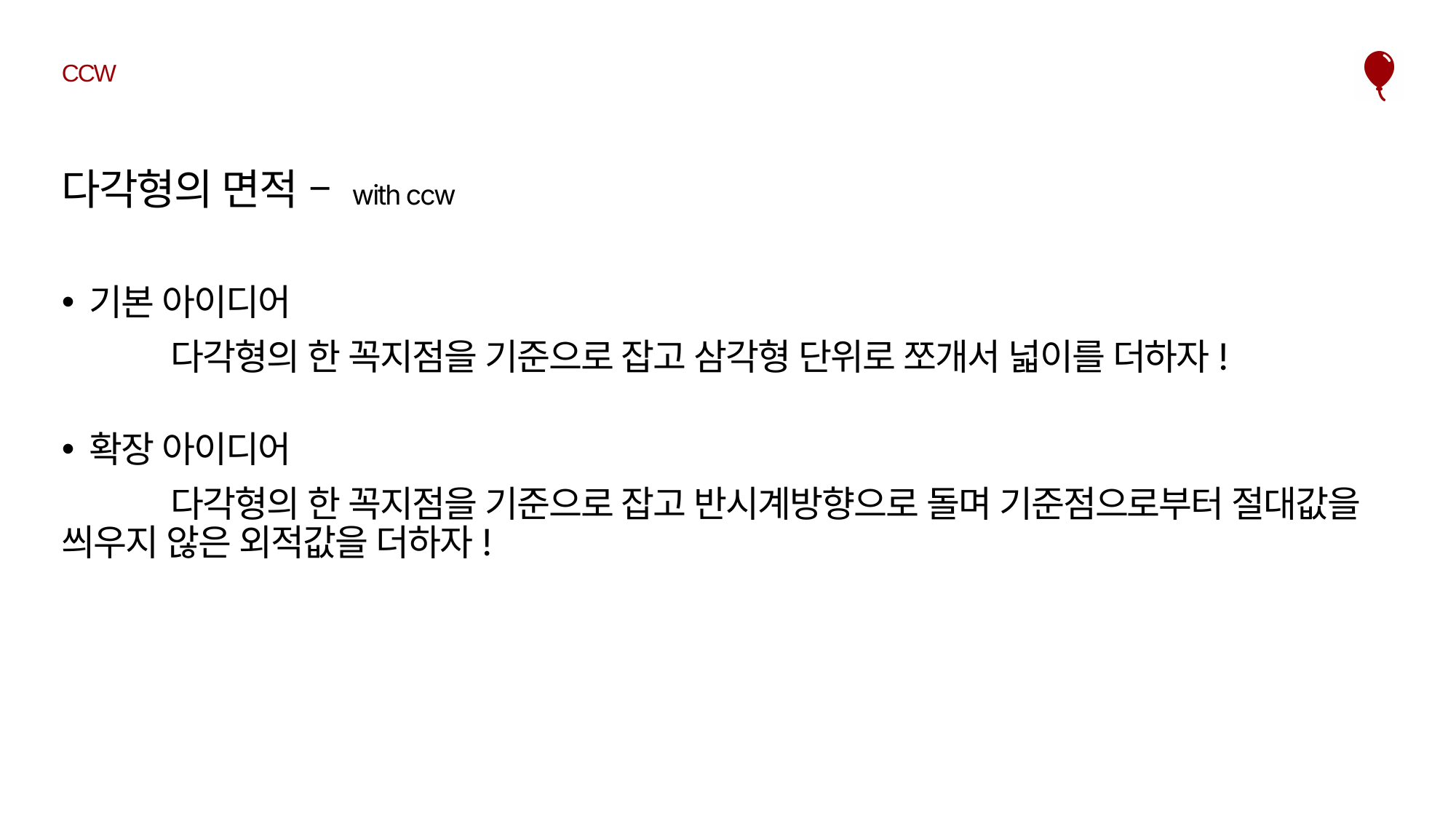

# CCW
다각형의 면적 – with ccw

기본 아이디어
	다각형의 한 꼭지점을 기준으로 잡고 삼각형 단위로 쪼개서 넓이를 더하자!

확장 아이디어
	다각형의 한 꼭지점을 기준으로 잡고 반시계방향으로 돌며 기준점으로부터 절대값을 씌우지 않은 외적값을 더하자!